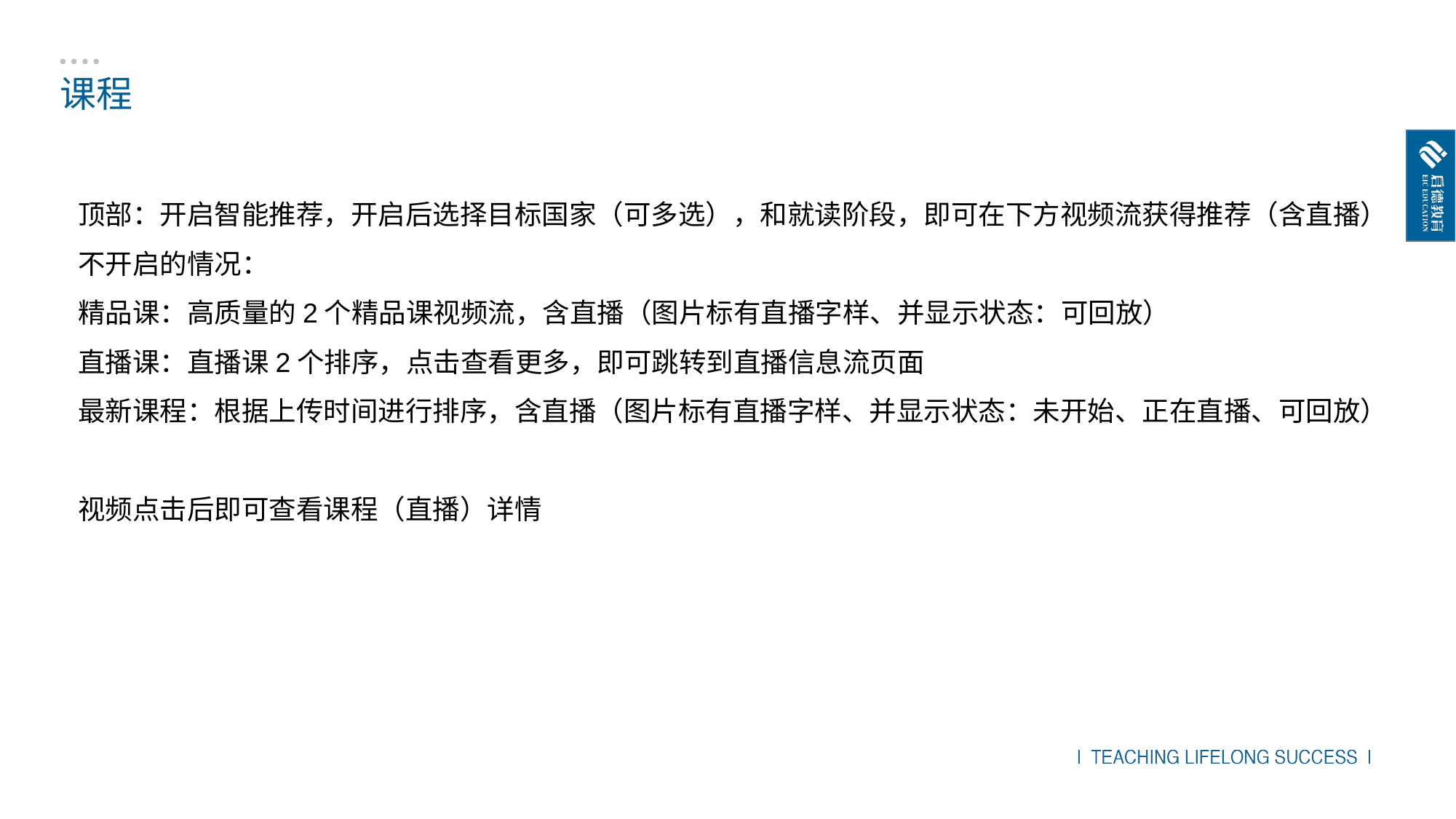

课程
顶部：开启智能推荐，开启后选择目标国家（可多选），和就读阶段，即可在下方视频流获得推荐（含直播）
不开启的情况：
精品课：高质量的2个精品课视频流，含直播（图片标有直播字样、并显示状态：可回放）
直播课：直播课2个排序，点击查看更多，即可跳转到直播信息流页面
最新课程：根据上传时间进行排序，含直播（图片标有直播字样、并显示状态：未开始、正在直播、可回放）

视频点击后即可查看课程（直播）详情